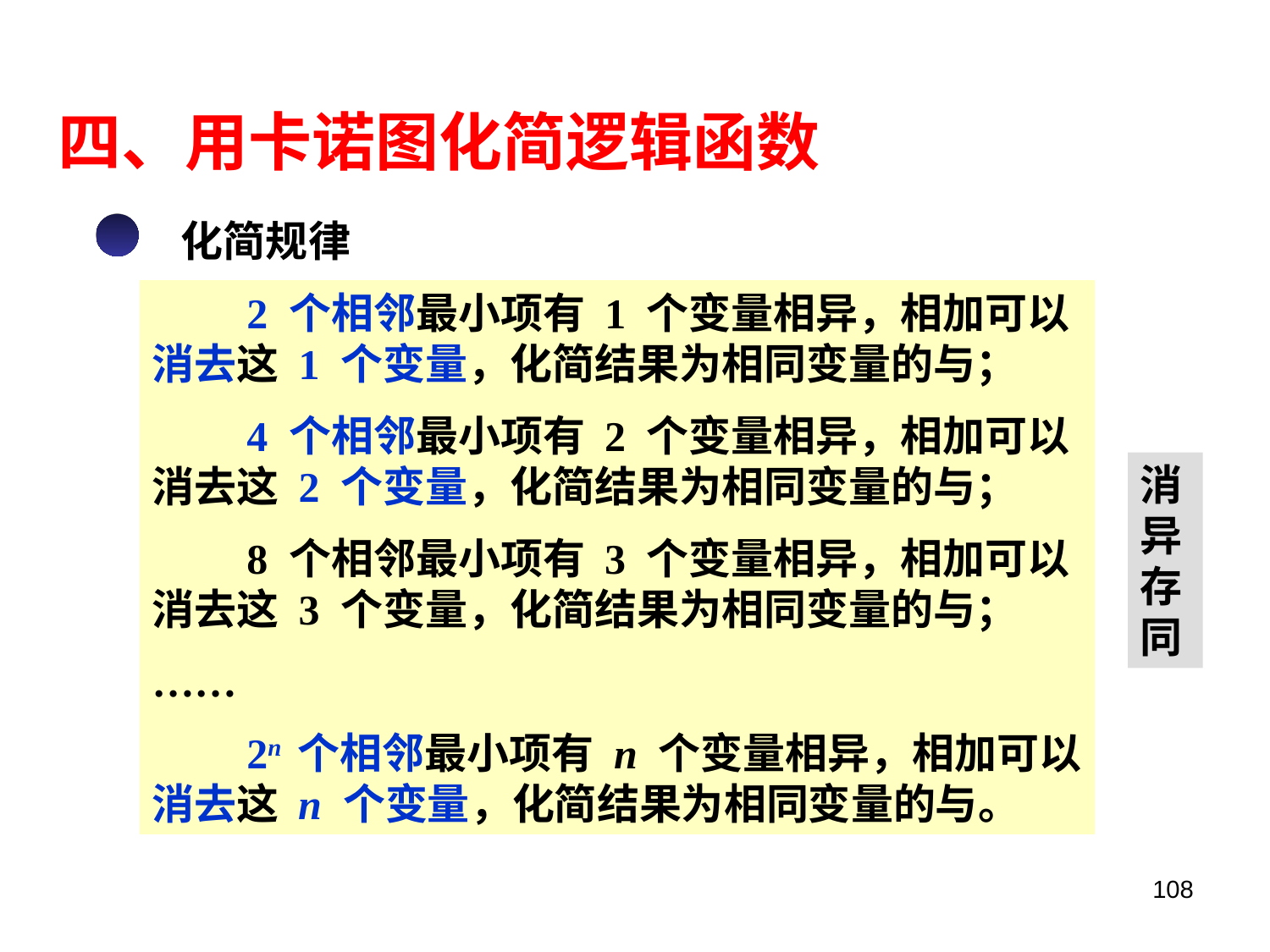

# 四、用卡诺图化简逻辑函数
化简规律

　　2 个相邻最小项有 1 个变量相异，相加可以消去这 1 个变量，化简结果为相同变量的与；
　　4 个相邻最小项有 2 个变量相异，相加可以消去这 2 个变量，化简结果为相同变量的与；
　　8 个相邻最小项有 3 个变量相异，相加可以消去这 3 个变量，化简结果为相同变量的与；
……
　　2n 个相邻最小项有 n 个变量相异，相加可以消去这 n 个变量，化简结果为相同变量的与。
消
异
存
同
108